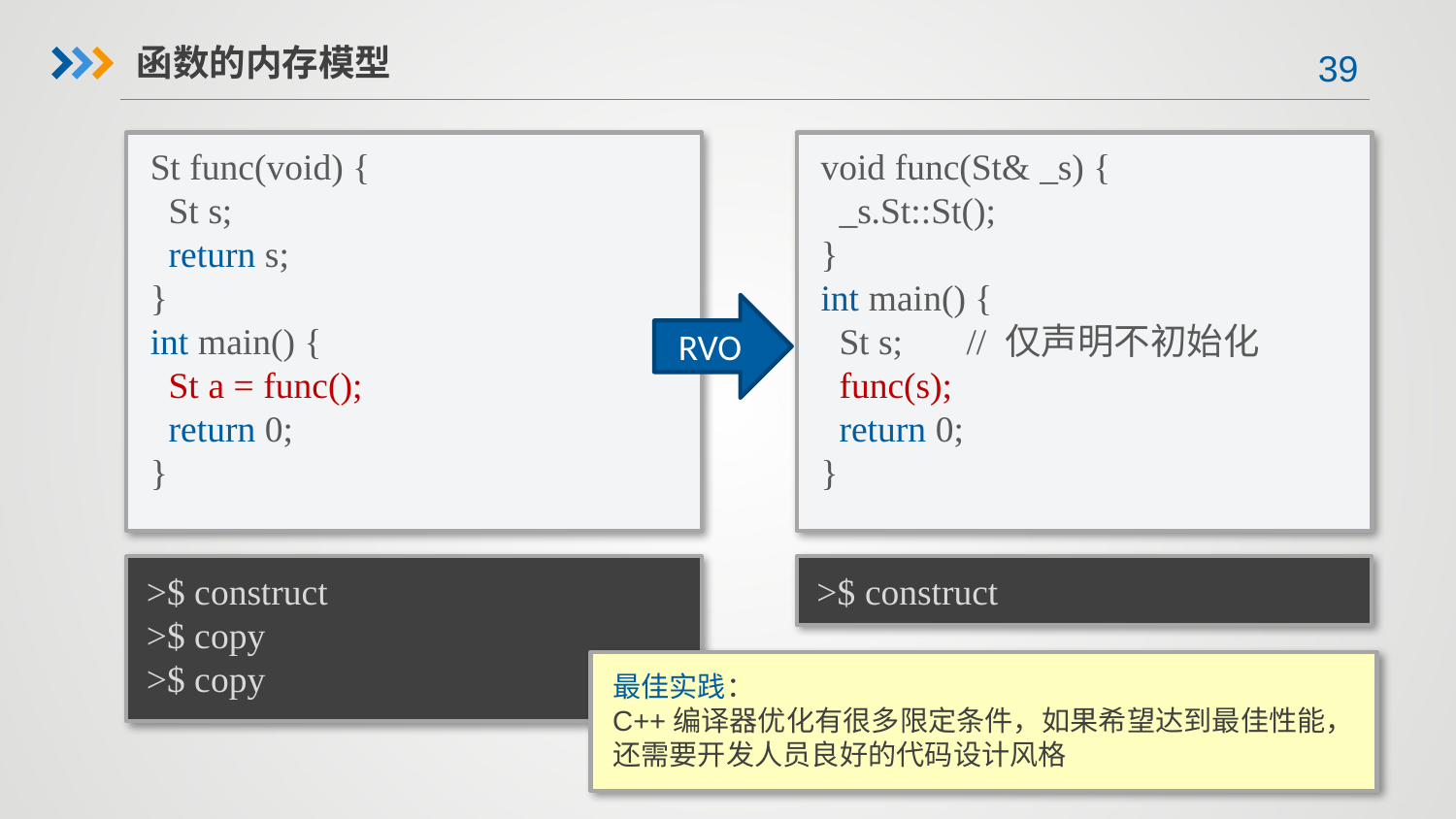

函数的内存模型

St func(void) {
  St s;
  return s;
}
int main() {
  St a = func();
  return 0;
}

void func(St& _s) {
  _s.St::St();
}
int main() {
  St s; 	// 仅声明不初始化
  func(s);
  return 0;
}
RVO

>$ construct
>$ copy
>$ copy

>$ construct

最佳实践：
C++编译器优化有很多限定条件，如果希望达到最佳性能，还需要开发人员良好的代码设计风格